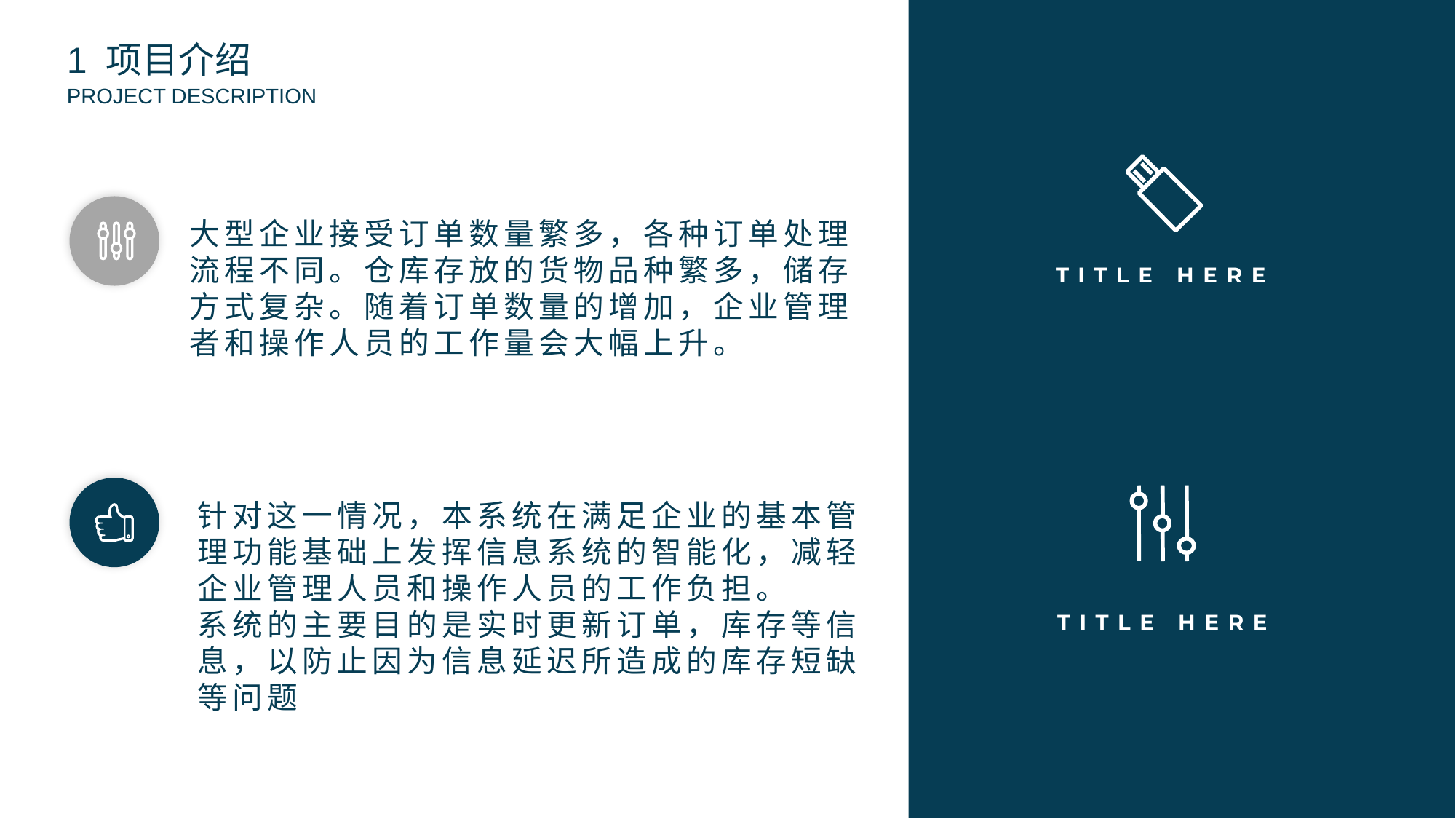

1 项目介绍
PROJECT DESCRIPTION

TITLE HERE

大型企业接受订单数量繁多，各种订单处理流程不同。仓库存放的货物品种繁多，储存方式复杂。随着订单数量的增加，企业管理者和操作人员的工作量会大幅上升。

TITLE HERE
针对这一情况，本系统在满足企业的基本管理功能基础上发挥信息系统的智能化，减轻企业管理人员和操作人员的工作负担。
系统的主要目的是实时更新订单，库存等信息，以防止因为信息延迟所造成的库存短缺等问题